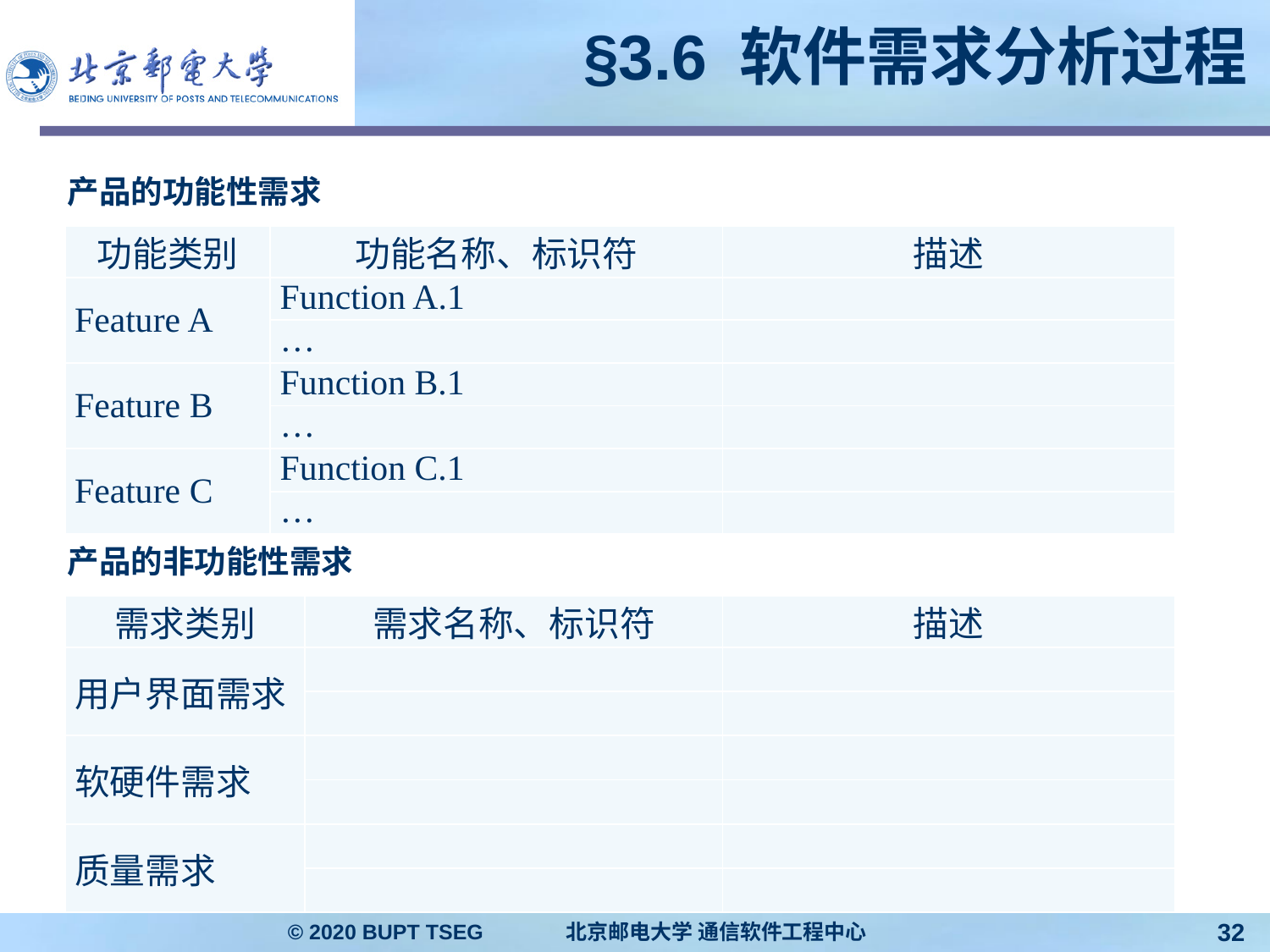

# §3.6 软件需求分析过程
产品的功能性需求
| 功能类别 | 功能名称、标识符 | 描述 |
| --- | --- | --- |
| Feature A | Function A.1 |  |
|  | … |  |
| Feature B | Function B.1 |  |
|  | … |  |
| Feature C | Function C.1 |  |
|  | … |  |
产品的非功能性需求
| 需求类别 | 需求名称、标识符 | 描述 |
| --- | --- | --- |
| 用户界面需求 |  |  |
|  |  |  |
| 软硬件需求 |  |  |
|  |  |  |
| 质量需求 |  |  |
|  |  |  |
© 2020 BUPT TSEG             北京邮电大学 通信软件工程中心